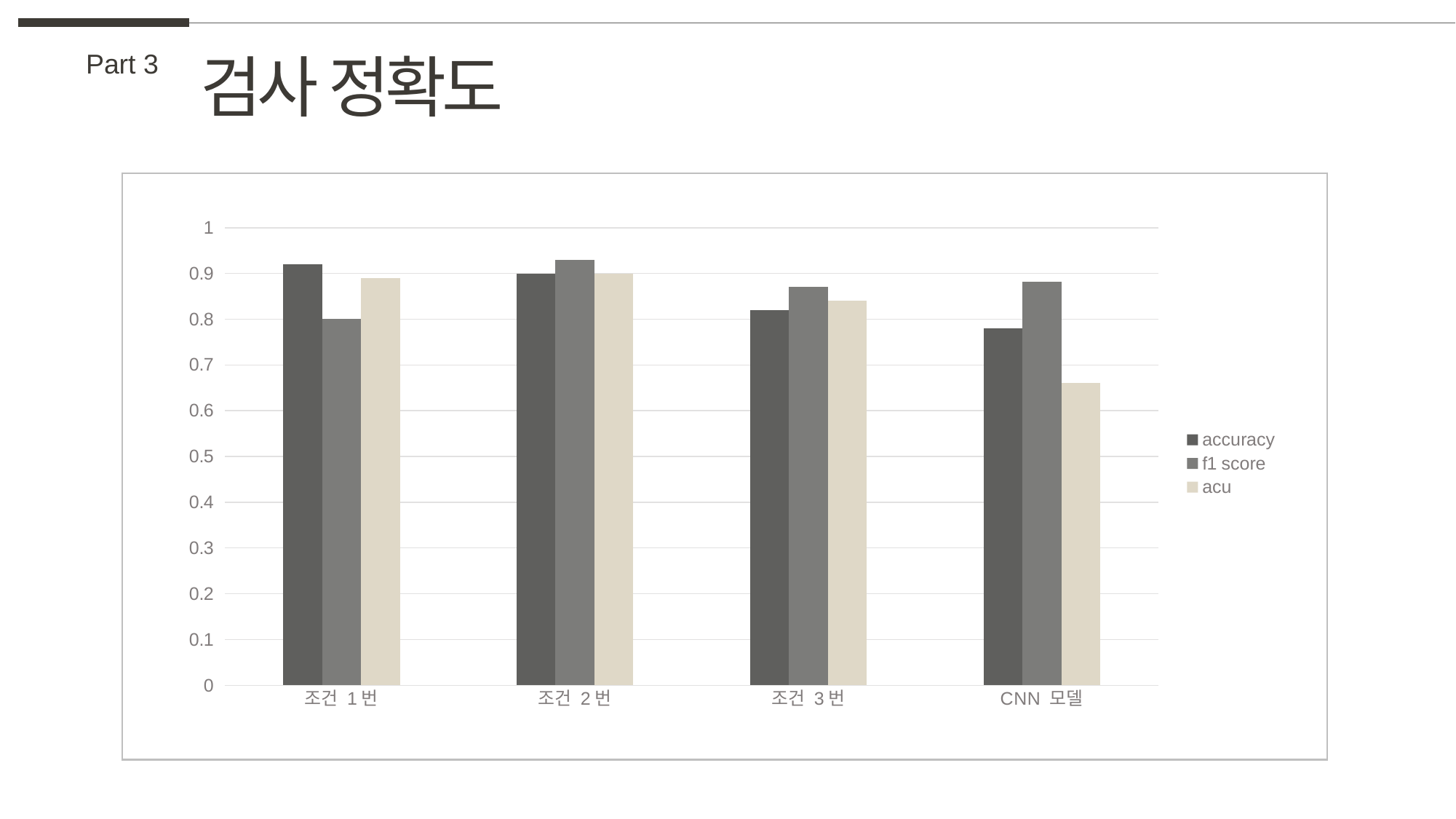

검사 정확도
Part 3

### Chart

| Category | accuracy | f1 score | acu |
|---|---|---|---|
| 조건 1번 | 0.92 | 0.8 | 0.89 |
| 조건 2번 | 0.9 | 0.93 | 0.9 |
| 조건 3번 | 0.82 | 0.87 | 0.84 |
| CNN 모델 | 0.78 | 0.882 | 0.66 |